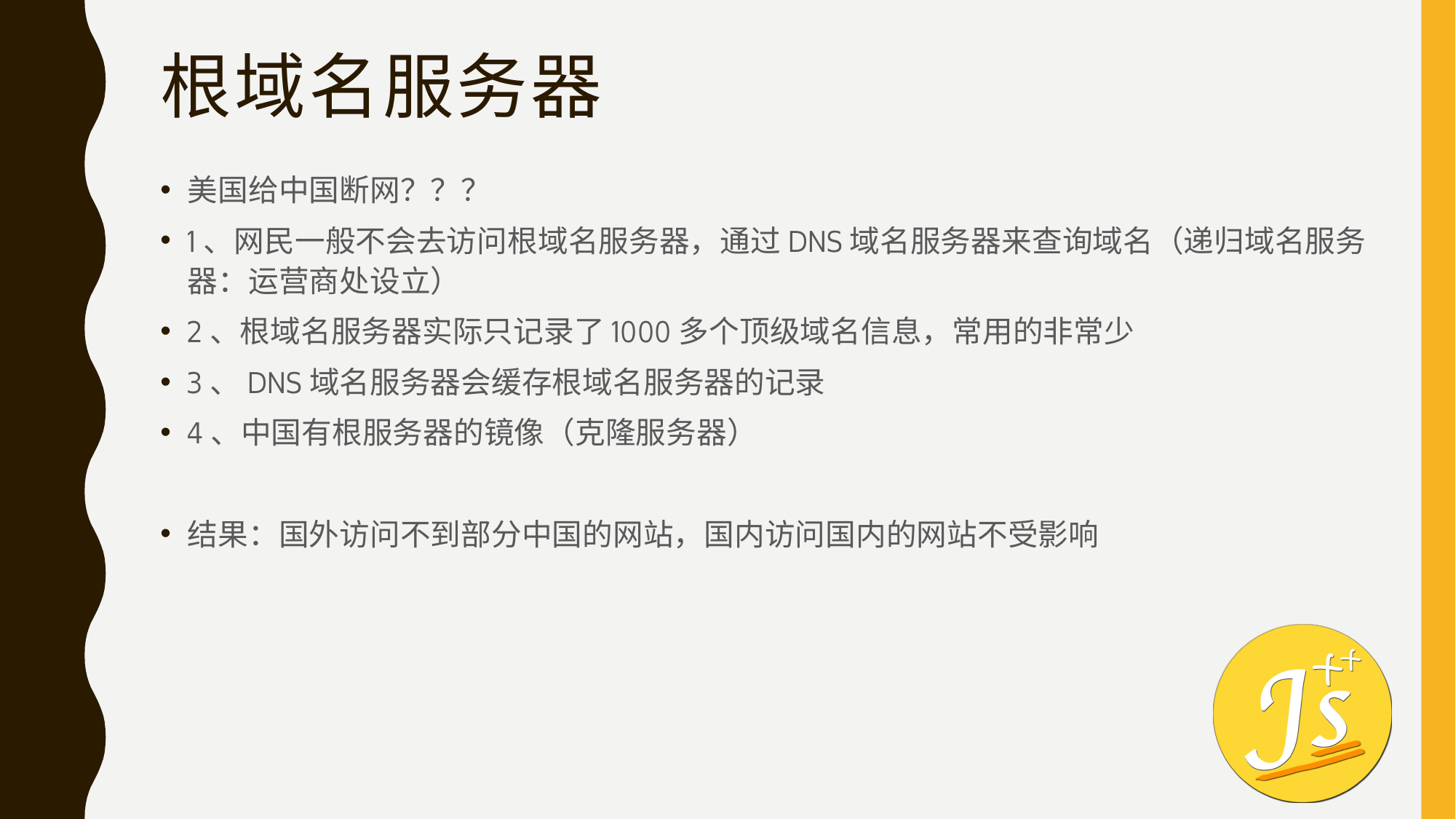

# 根域名服务器
美国给中国断网？？？
1、网民一般不会去访问根域名服务器，通过DNS域名服务器来查询域名（递归域名服务器：运营商处设立）
2、根域名服务器实际只记录了1000多个顶级域名信息，常用的非常少
3、DNS域名服务器会缓存根域名服务器的记录
4、中国有根服务器的镜像（克隆服务器）

结果：国外访问不到部分中国的网站，国内访问国内的网站不受影响